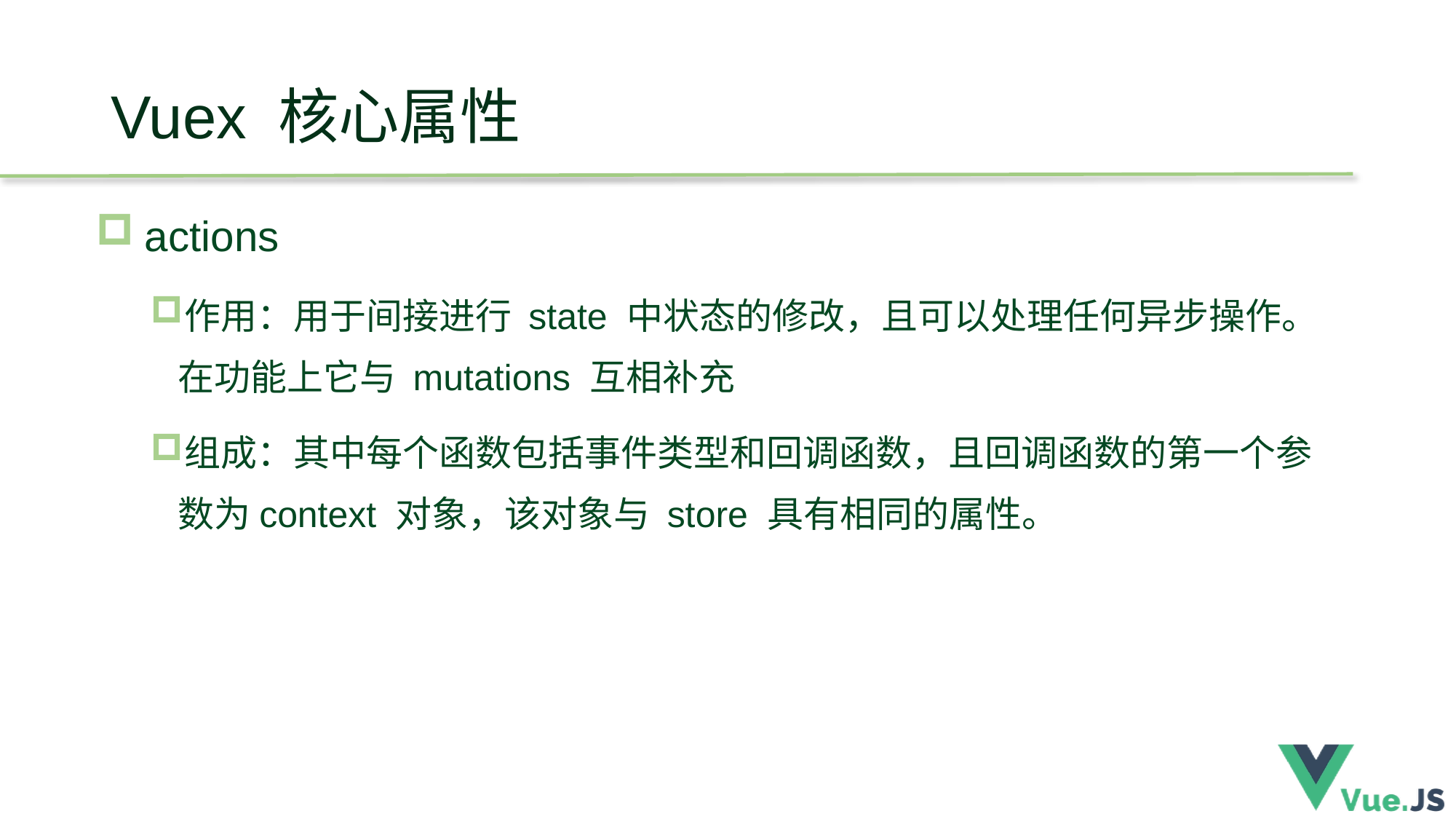

# Vuex 核心属性
 actions
作用：用于间接进行 state 中状态的修改，且可以处理任何异步操作。在功能上它与 mutations 互相补充
组成：其中每个函数包括事件类型和回调函数，且回调函数的第一个参数为context 对象，该对象与 store 具有相同的属性。